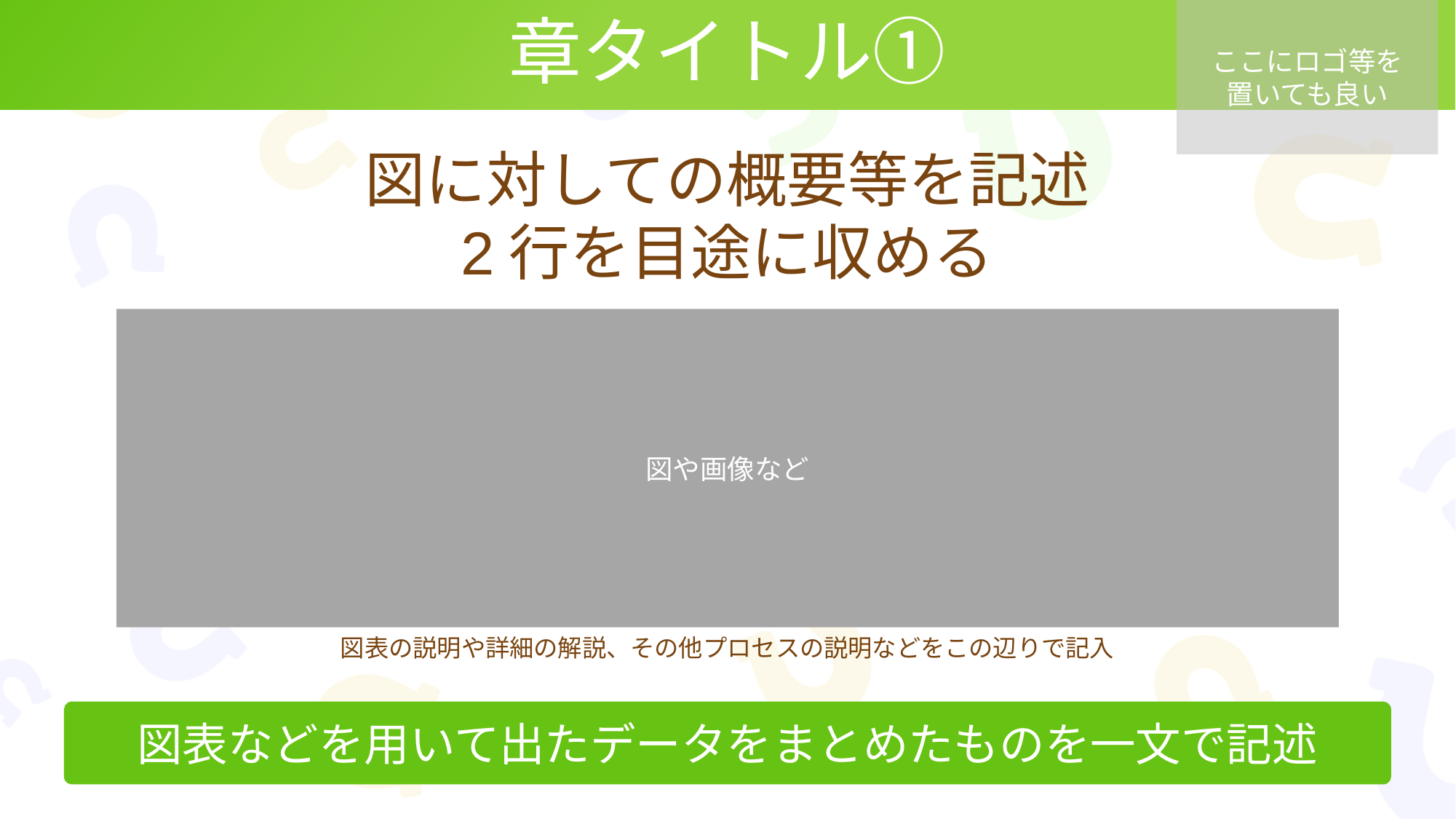

ここにロゴ等を
置いても良い
章タイトル①
図に対しての概要等を記述
2行を目途に収める
図や画像など
図表の説明や詳細の解説、その他プロセスの説明などをこの辺りで記入
図表などを用いて出たデータをまとめたものを一文で記述